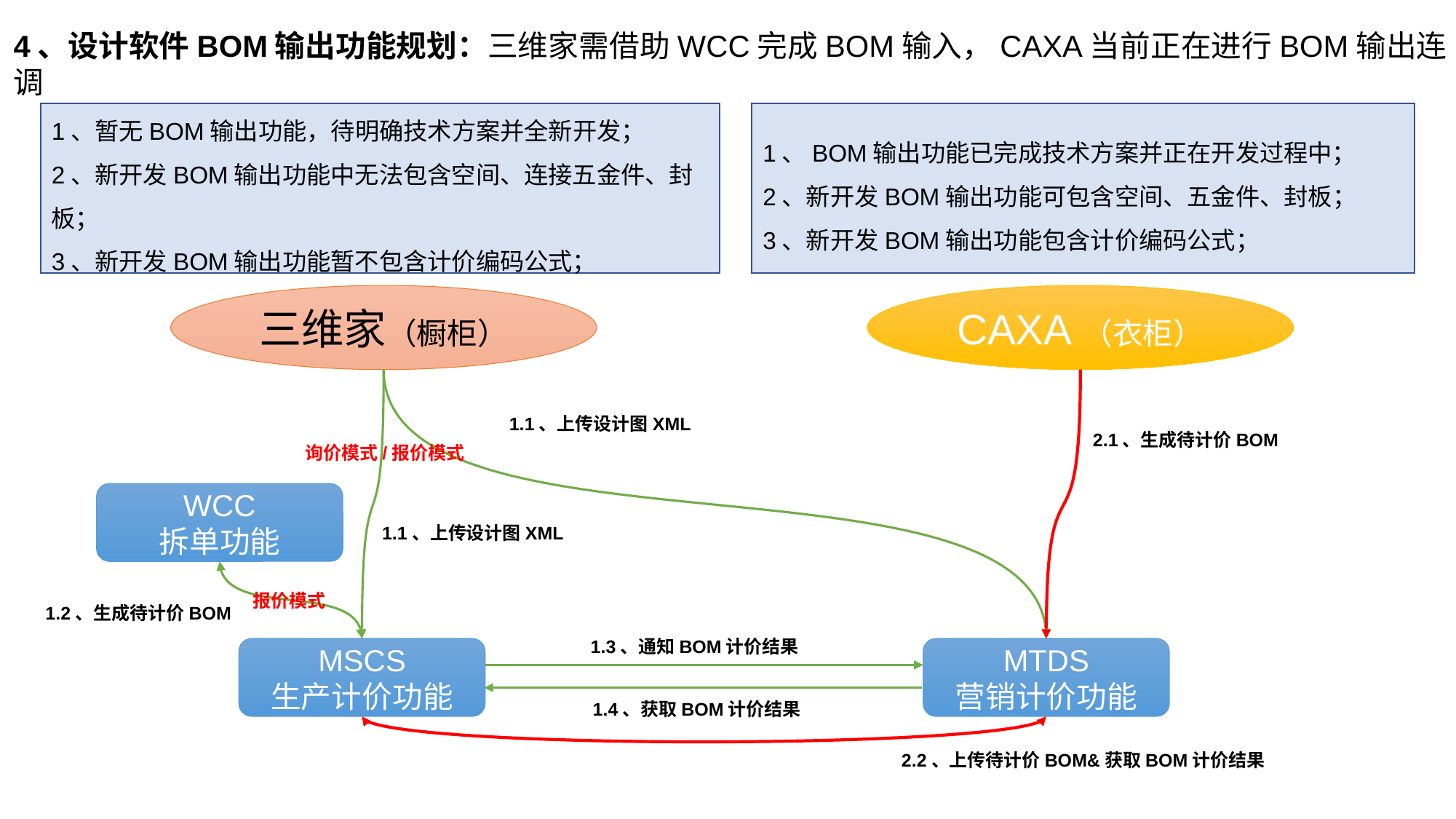

4、设计软件BOM输出功能规划：三维家需借助WCC完成BOM输入，CAXA当前正在进行BOM输出连调
1、暂无BOM输出功能，待明确技术方案并全新开发；
2、新开发BOM输出功能中无法包含空间、连接五金件、封板；
3、新开发BOM输出功能暂不包含计价编码公式；
1、BOM输出功能已完成技术方案并正在开发过程中；
2、新开发BOM输出功能可包含空间、五金件、封板；
3、新开发BOM输出功能包含计价编码公式；
三维家（橱柜）
CAXA（衣柜）
1.1、上传设计图XML
2.1、生成待计价BOM
询价模式/报价模式
WCC
拆单功能
1.1、上传设计图XML
报价模式
1.2、生成待计价BOM
1.3、通知BOM计价结果
MSCS
生产计价功能
MTDS
营销计价功能
1.4、获取BOM计价结果
2.2、上传待计价BOM&获取BOM计价结果